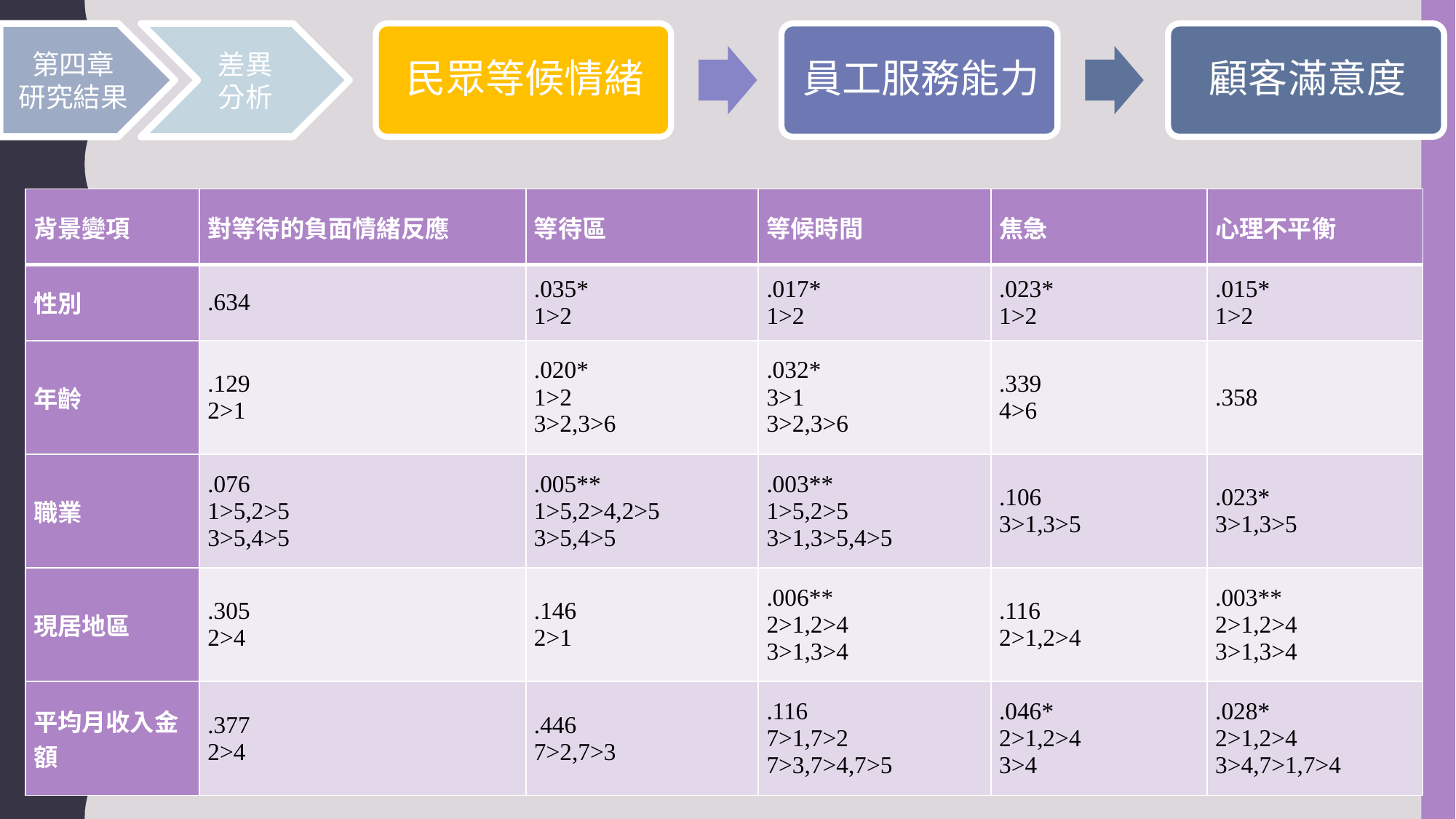

差異分析
第四章
研究結果
民眾等候情緒

員工服務能力

顧客滿意度
| 背景變項 | 對等待的負面情緒反應 | 等待區 | 等候時間 | 焦急 | 心理不平衡 |
| --- | --- | --- | --- | --- | --- |
| 性別 | .634 | .035\* 1>2 | .017\* 1>2 | .023\* 1>2 | .015\* 1>2 |
| 年齡 | .129 2>1 | .020\* 1>2 3>2,3>6 | .032\* 3>1 3>2,3>6 | .339 4>6 | .358 |
| 職業 | .076 1>5,2>5 3>5,4>5 | .005\*\* 1>5,2>4,2>5 3>5,4>5 | .003\*\* 1>5,2>5 3>1,3>5,4>5 | .106 3>1,3>5 | .023\* 3>1,3>5 |
| 現居地區 | .305 2>4 | .146 2>1 | .006\*\* 2>1,2>4 3>1,3>4 | .116 2>1,2>4 | .003\*\* 2>1,2>4 3>1,3>4 |
| 平均月收入金額 | .377 2>4 | .446 7>2,7>3 | .116 7>1,7>2 7>3,7>4,7>5 | .046\* 2>1,2>4 3>4 | .028\* 2>1,2>4 3>4,7>1,7>4 |